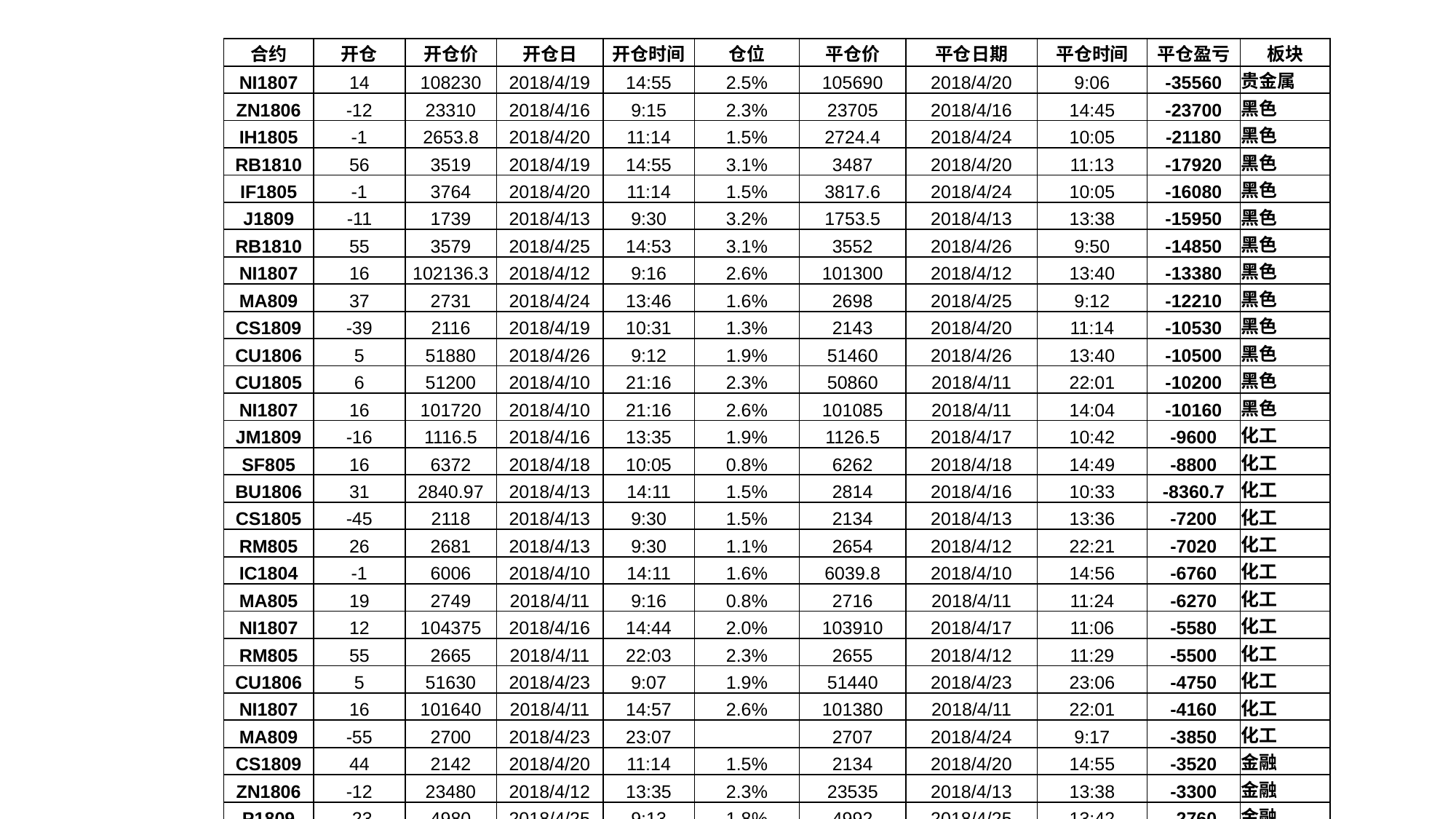

| 合约 | 开仓 | 开仓价 | 开仓日 | 开仓时间 | 仓位 | 平仓价 | 平仓日期 | 平仓时间 | 平仓盈亏 | 板块 |
| --- | --- | --- | --- | --- | --- | --- | --- | --- | --- | --- |
| NI1807 | 14 | 108230 | 2018/4/19 | 14:55 | 2.5% | 105690 | 2018/4/20 | 9:06 | -35560 | 贵金属 |
| ZN1806 | -12 | 23310 | 2018/4/16 | 9:15 | 2.3% | 23705 | 2018/4/16 | 14:45 | -23700 | 黑色 |
| IH1805 | -1 | 2653.8 | 2018/4/20 | 11:14 | 1.5% | 2724.4 | 2018/4/24 | 10:05 | -21180 | 黑色 |
| RB1810 | 56 | 3519 | 2018/4/19 | 14:55 | 3.1% | 3487 | 2018/4/20 | 11:13 | -17920 | 黑色 |
| IF1805 | -1 | 3764 | 2018/4/20 | 11:14 | 1.5% | 3817.6 | 2018/4/24 | 10:05 | -16080 | 黑色 |
| J1809 | -11 | 1739 | 2018/4/13 | 9:30 | 3.2% | 1753.5 | 2018/4/13 | 13:38 | -15950 | 黑色 |
| RB1810 | 55 | 3579 | 2018/4/25 | 14:53 | 3.1% | 3552 | 2018/4/26 | 9:50 | -14850 | 黑色 |
| NI1807 | 16 | 102136.3 | 2018/4/12 | 9:16 | 2.6% | 101300 | 2018/4/12 | 13:40 | -13380 | 黑色 |
| MA809 | 37 | 2731 | 2018/4/24 | 13:46 | 1.6% | 2698 | 2018/4/25 | 9:12 | -12210 | 黑色 |
| CS1809 | -39 | 2116 | 2018/4/19 | 10:31 | 1.3% | 2143 | 2018/4/20 | 11:14 | -10530 | 黑色 |
| CU1806 | 5 | 51880 | 2018/4/26 | 9:12 | 1.9% | 51460 | 2018/4/26 | 13:40 | -10500 | 黑色 |
| CU1805 | 6 | 51200 | 2018/4/10 | 21:16 | 2.3% | 50860 | 2018/4/11 | 22:01 | -10200 | 黑色 |
| NI1807 | 16 | 101720 | 2018/4/10 | 21:16 | 2.6% | 101085 | 2018/4/11 | 14:04 | -10160 | 黑色 |
| JM1809 | -16 | 1116.5 | 2018/4/16 | 13:35 | 1.9% | 1126.5 | 2018/4/17 | 10:42 | -9600 | 化工 |
| SF805 | 16 | 6372 | 2018/4/18 | 10:05 | 0.8% | 6262 | 2018/4/18 | 14:49 | -8800 | 化工 |
| BU1806 | 31 | 2840.97 | 2018/4/13 | 14:11 | 1.5% | 2814 | 2018/4/16 | 10:33 | -8360.7 | 化工 |
| CS1805 | -45 | 2118 | 2018/4/13 | 9:30 | 1.5% | 2134 | 2018/4/13 | 13:36 | -7200 | 化工 |
| RM805 | 26 | 2681 | 2018/4/13 | 9:30 | 1.1% | 2654 | 2018/4/12 | 22:21 | -7020 | 化工 |
| IC1804 | -1 | 6006 | 2018/4/10 | 14:11 | 1.6% | 6039.8 | 2018/4/10 | 14:56 | -6760 | 化工 |
| MA805 | 19 | 2749 | 2018/4/11 | 9:16 | 0.8% | 2716 | 2018/4/11 | 11:24 | -6270 | 化工 |
| NI1807 | 12 | 104375 | 2018/4/16 | 14:44 | 2.0% | 103910 | 2018/4/17 | 11:06 | -5580 | 化工 |
| RM805 | 55 | 2665 | 2018/4/11 | 22:03 | 2.3% | 2655 | 2018/4/12 | 11:29 | -5500 | 化工 |
| CU1806 | 5 | 51630 | 2018/4/23 | 9:07 | 1.9% | 51440 | 2018/4/23 | 23:06 | -4750 | 化工 |
| NI1807 | 16 | 101640 | 2018/4/11 | 14:57 | 2.6% | 101380 | 2018/4/11 | 22:01 | -4160 | 化工 |
| MA809 | -55 | 2700 | 2018/4/23 | 23:07 |  | 2707 | 2018/4/24 | 9:17 | -3850 | 化工 |
| CS1809 | 44 | 2142 | 2018/4/20 | 11:14 | 1.5% | 2134 | 2018/4/20 | 14:55 | -3520 | 金融 |
| ZN1806 | -12 | 23480 | 2018/4/12 | 13:35 | 2.3% | 23535 | 2018/4/13 | 13:38 | -3300 | 金融 |
| P1809 | -23 | 4980 | 2018/4/25 | 9:13 | 1.8% | 4992 | 2018/4/25 | 13:42 | -2760 | 金融 |
| TA809 | 27 | 5614 | 2018/4/19 | 9:21 | 1.2% | 5594 | 2018/4/26 | 9:10 | -2700 | 金融 |
| ZN1806 | -10 | 23605 | 2018/4/17 | 9:10 | 1.9% | 23655 | 2018/4/17 | 14:13 | -2500 | 金融 |
| CS1809 | -39 | 2126 | 2018/4/16 | 13:35 | 1.3% | 2132 | 2018/4/18 | 11:14 | -2340 | 金融 |
| IH1806 | -1 | 2660.2 | 2018/4/17 | 10:45 | 1.8% | 2667.6 | 2018/4/19 | 10:26 | -2220 | 金融 |